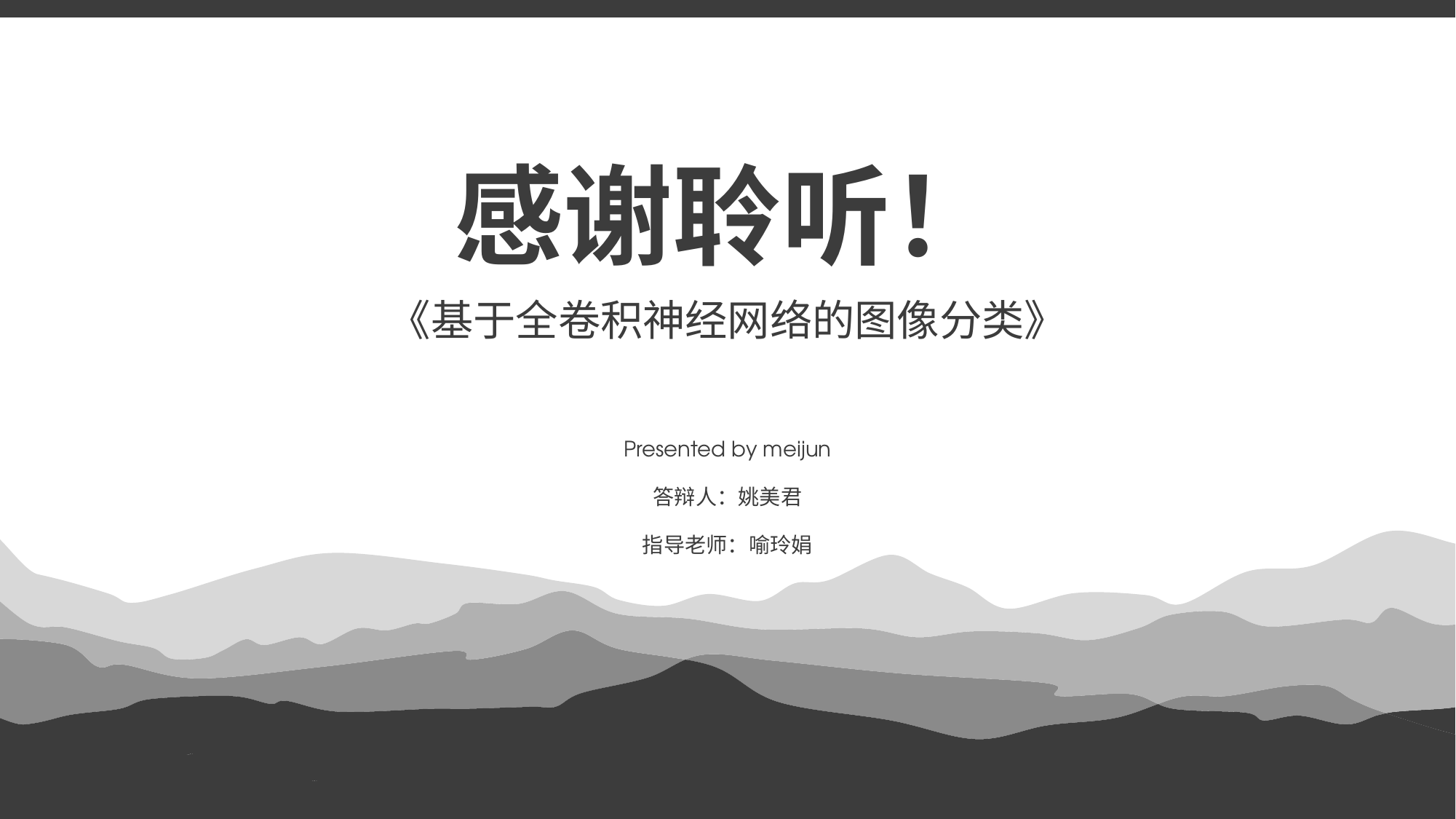

感谢聆听！
《基于全卷积神经网络的图像分类》
Presented by meijun
答辩人：姚美君
指导老师：喻玲娟